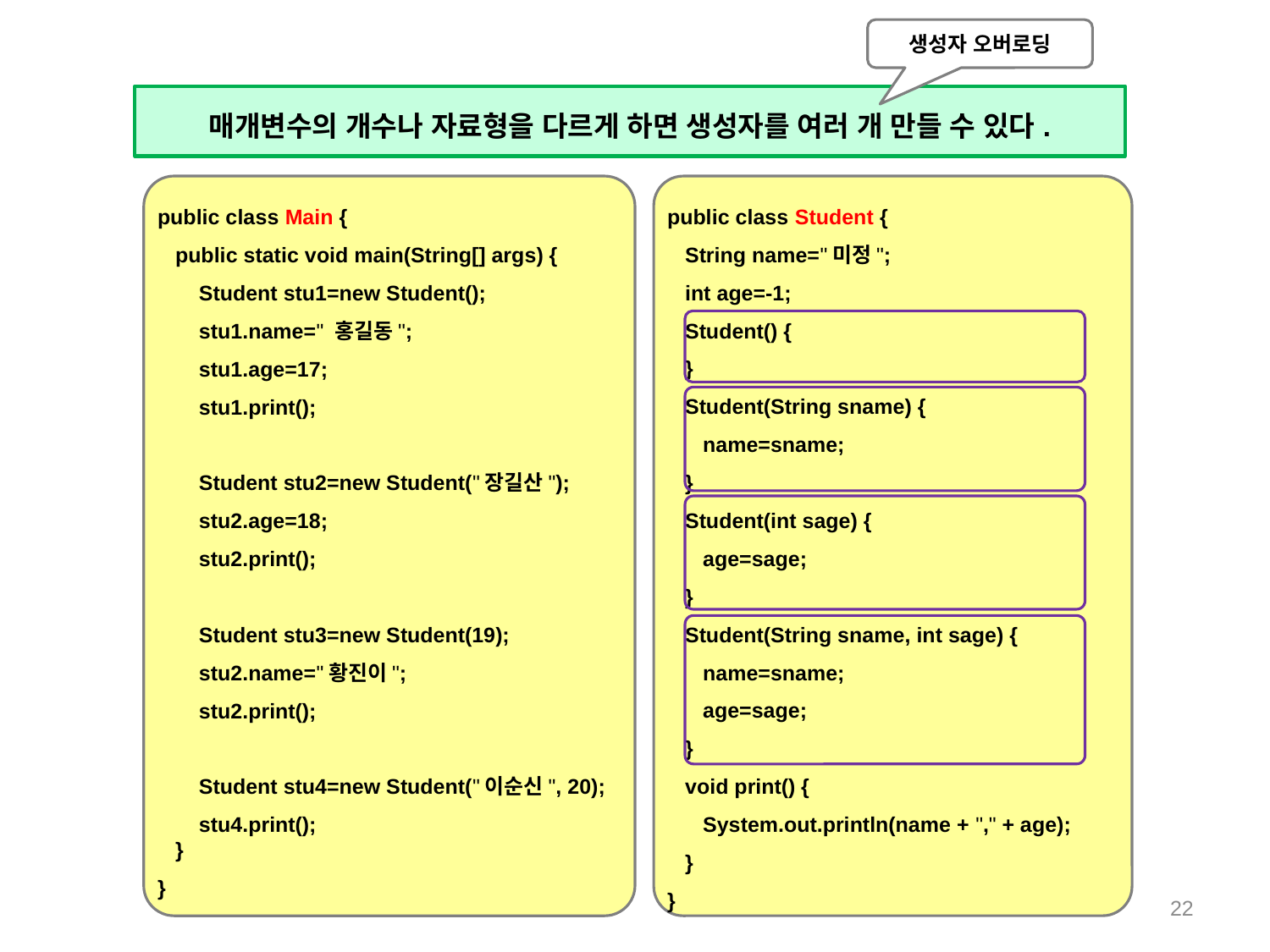

생성자 오버로딩
매개변수의 개수나 자료형을 다르게 하면 생성자를 여러 개 만들 수 있다.
public class Main {
   public static void main(String[] args) {
       Student stu1=new Student();
       stu1.name=" 홍길동";
       stu1.age=17;
       stu1.print();

       Student stu2=new Student("장길산");
       stu2.age=18;
       stu2.print();

       Student stu3=new Student(19);
       stu2.name="황진이";
       stu2.print();

       Student stu4=new Student("이순신", 20);
       stu4.print();
   }
}
public class Student {
   String name="미정";
   int age=-1;
   Student() {
   }
   Student(String sname) {
      name=sname;
   }
   Student(int sage) {
      age=sage;
   }
   Student(String sname, int sage) {
      name=sname;
      age=sage;
   }
   void print() {
      System.out.println(name + "," + age);
   }
}

22